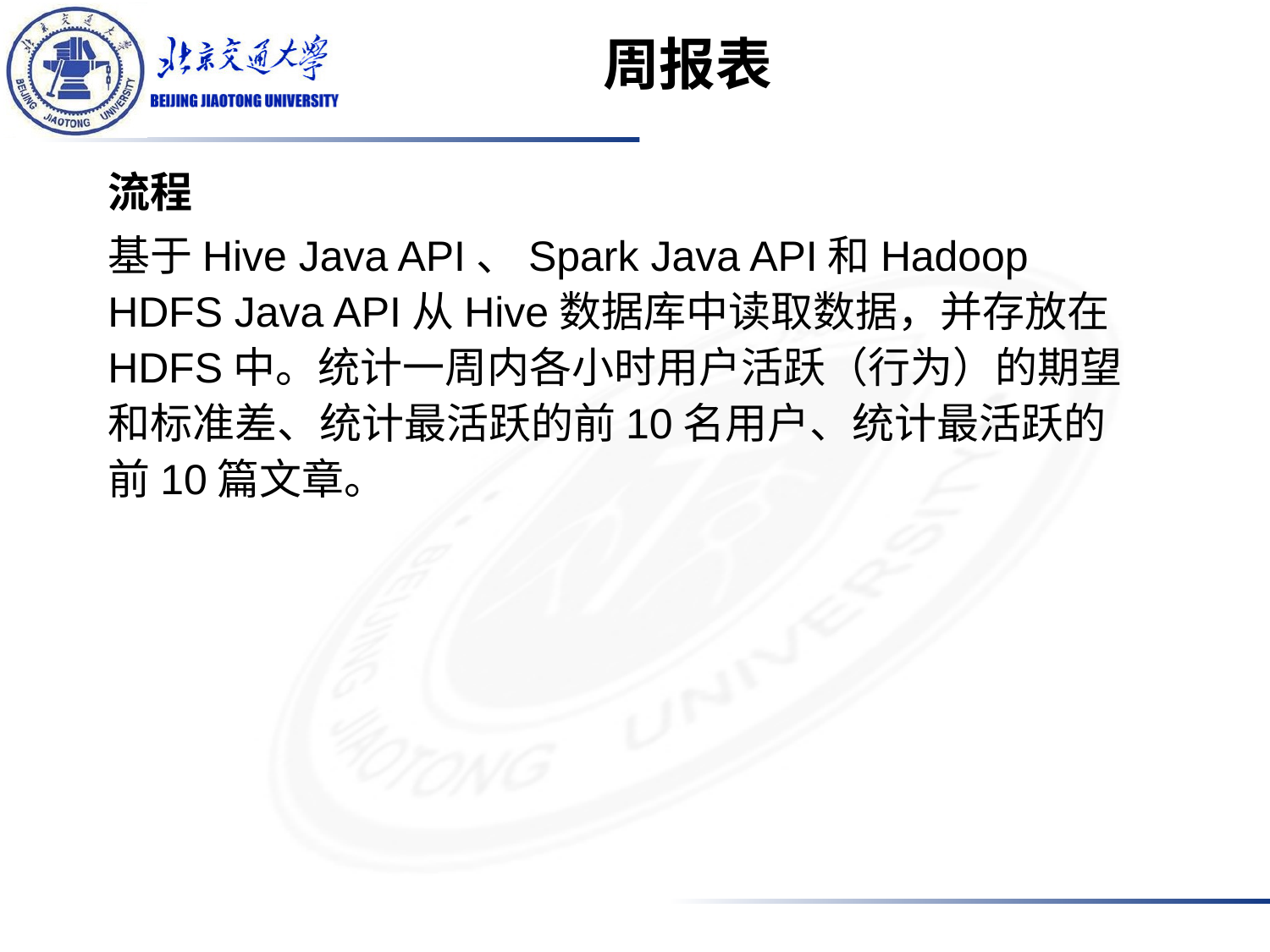

# 周报表
流程
基于Hive Java API、Spark Java API和Hadoop HDFS Java API从Hive数据库中读取数据，并存放在HDFS中。统计一周内各小时用户活跃（行为）的期望和标准差、统计最活跃的前10名用户、统计最活跃的前10篇文章。